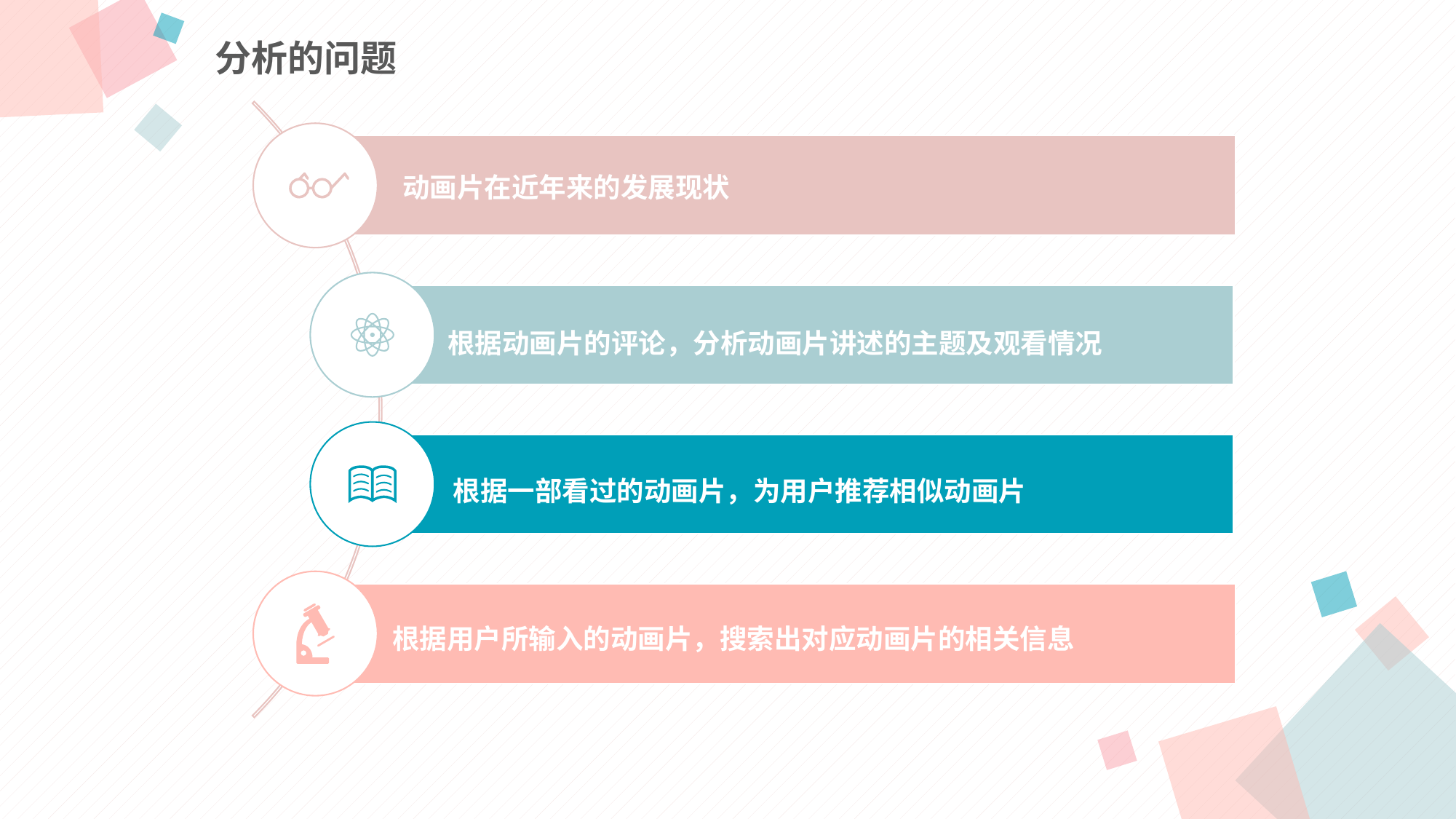

分析的问题

动画片在近年来的发展现状

根据动画片的评论，分析动画片讲述的主题及观看情况

根据一部看过的动画片，为用户推荐相似动画片

根据用户所输入的动画片，搜索出对应动画片的相关信息